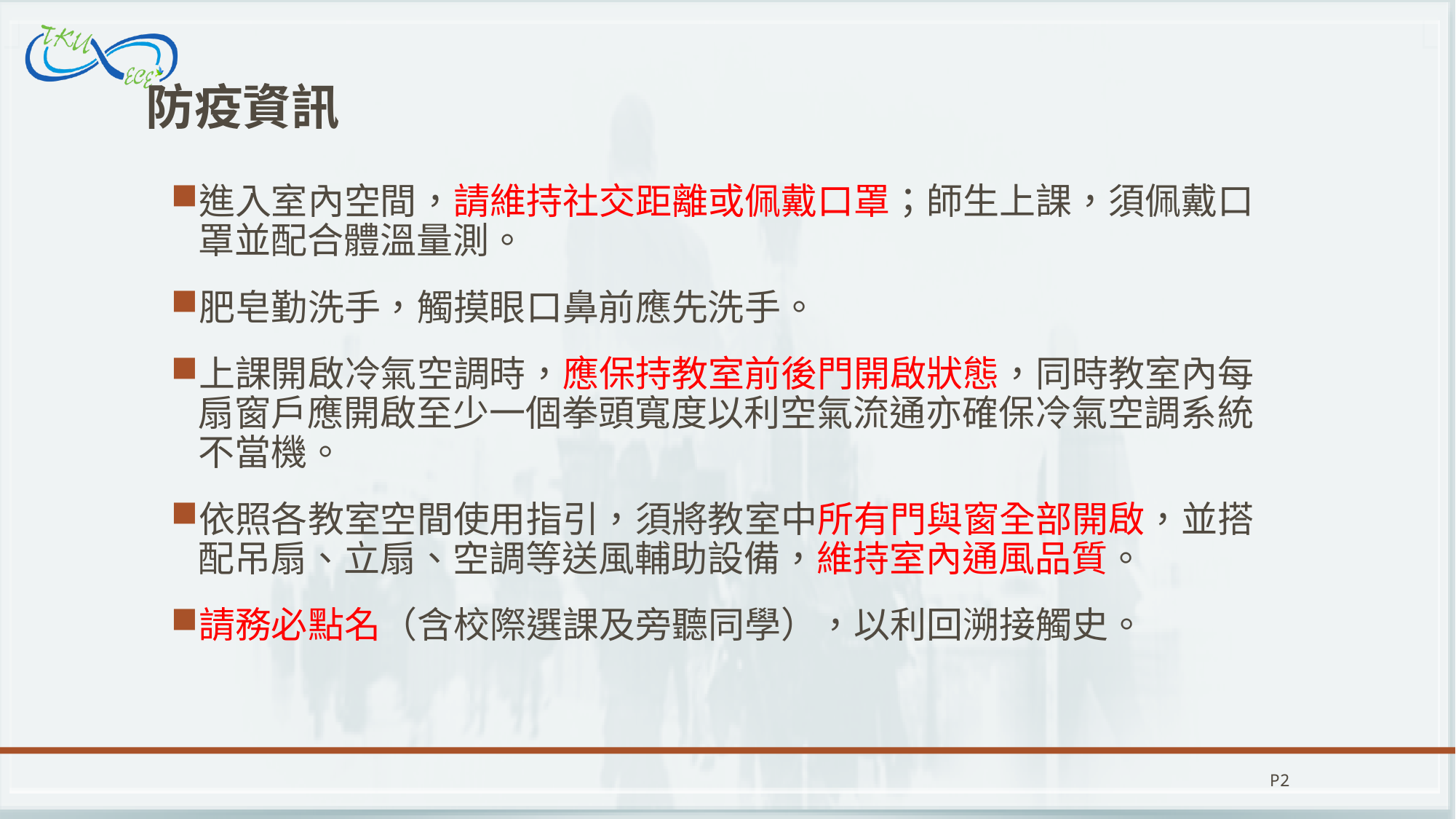

# 防疫資訊
進入室內空間，請維持社交距離或佩戴口罩；師生上課，須佩戴口罩並配合體溫量測。
肥皂勤洗手，觸摸眼口鼻前應先洗手。
上課開啟冷氣空調時，應保持教室前後門開啟狀態，同時教室內每扇窗戶應開啟至少一個拳頭寬度以利空氣流通亦確保冷氣空調系統不當機。
依照各教室空間使用指引，須將教室中所有門與窗全部開啟，並搭配吊扇、立扇、空調等送風輔助設備，維持室內通風品質。
請務必點名（含校際選課及旁聽同學），以利回溯接觸史。
P2